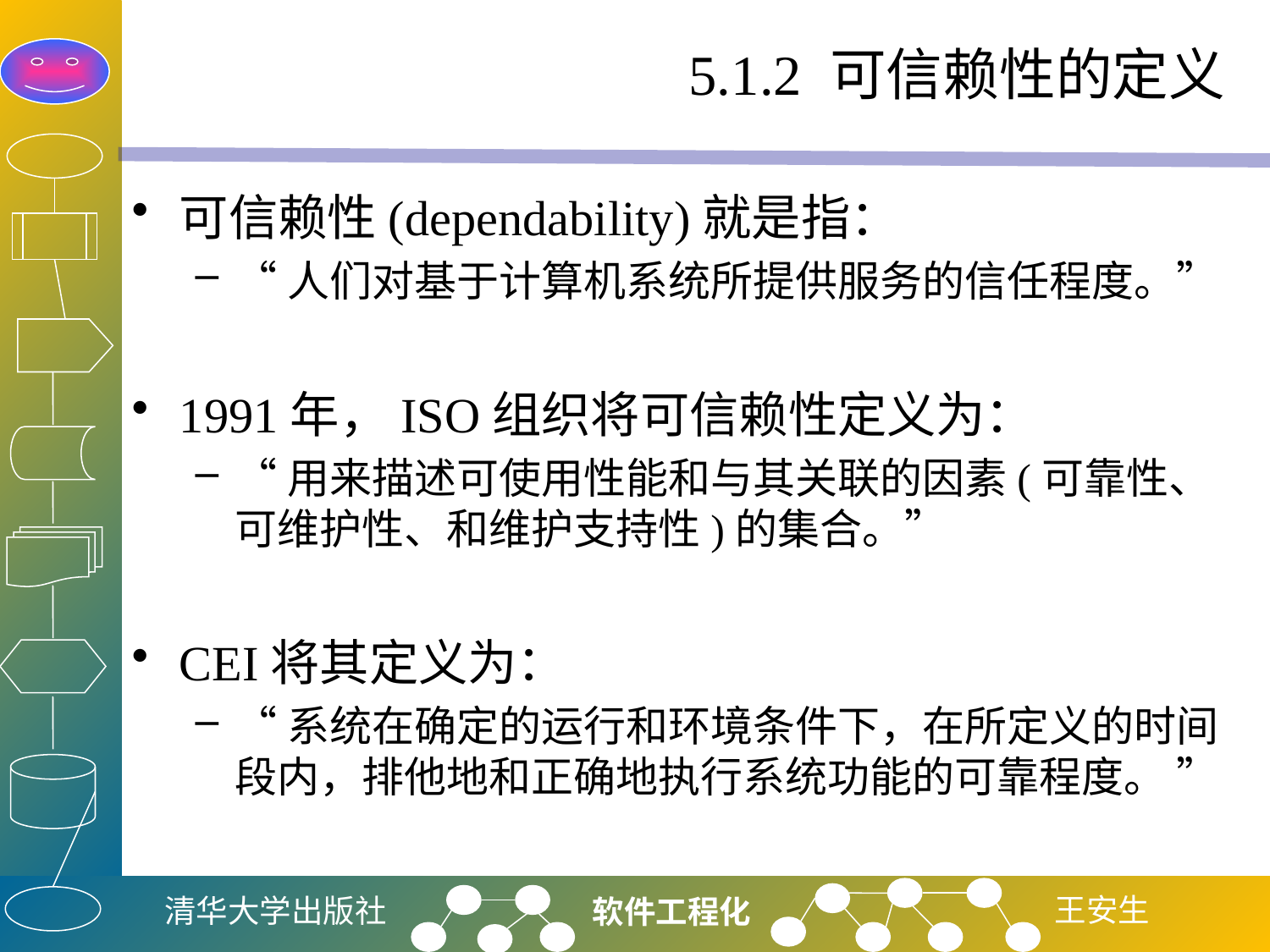

# 5.1.2 可信赖性的定义
可信赖性(dependability)就是指：
“人们对基于计算机系统所提供服务的信任程度。”

1991年，ISO组织将可信赖性定义为：
“用来描述可使用性能和与其关联的因素(可靠性、可维护性、和维护支持性)的集合。”

CEI将其定义为：
“系统在确定的运行和环境条件下，在所定义的时间段内，排他地和正确地执行系统功能的可靠程度。 ”